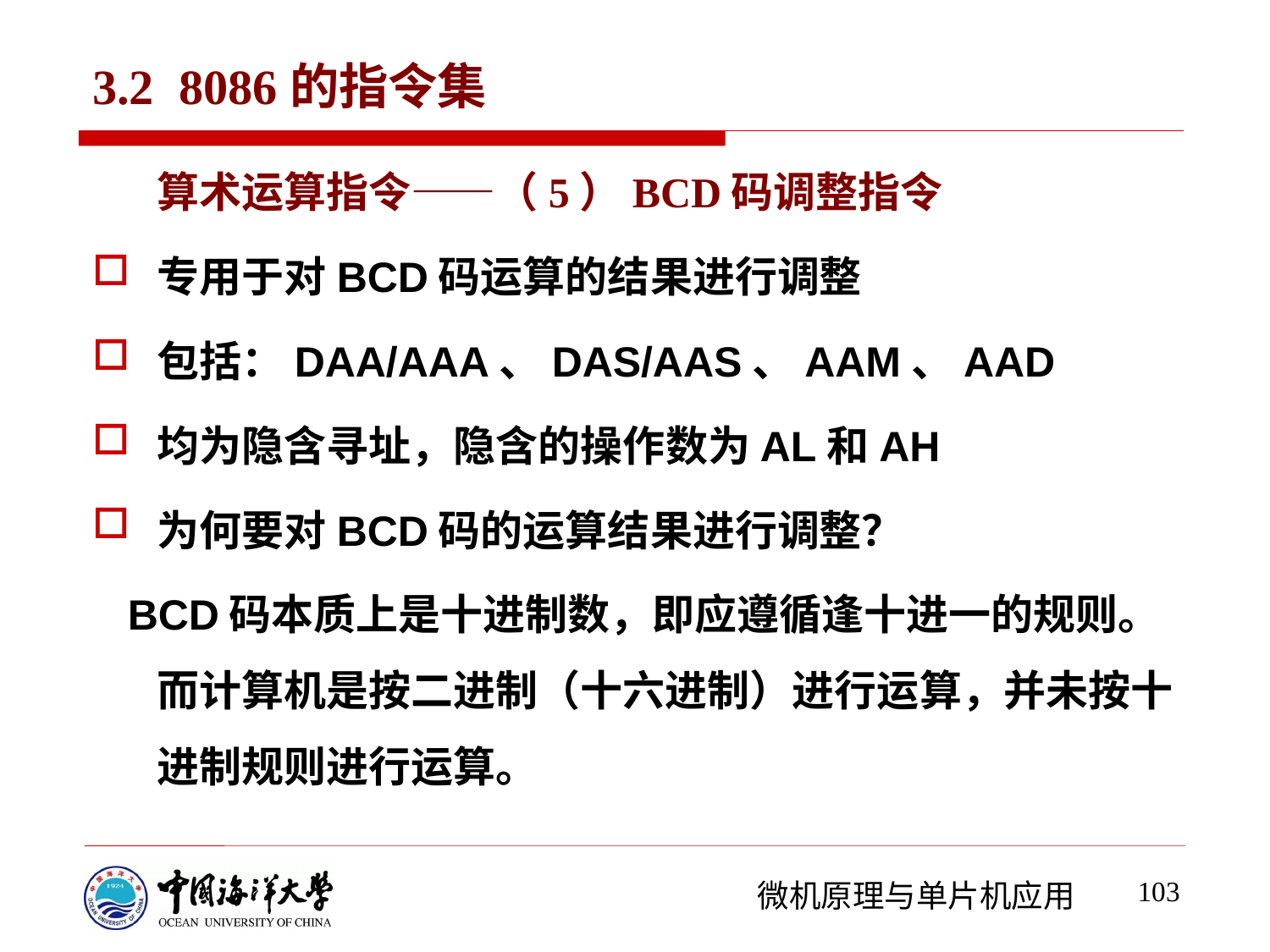

# 3.2  8086的指令集
算术运算指令——（5）BCD码调整指令
专用于对BCD码运算的结果进行调整
包括：DAA/AAA、DAS/AAS、AAM、AAD
均为隐含寻址，隐含的操作数为AL和AH
为何要对BCD码的运算结果进行调整？
   BCD码本质上是十进制数，即应遵循逢十进一的规则。而计算机是按二进制（十六进制）进行运算，并未按十进制规则进行运算。

103